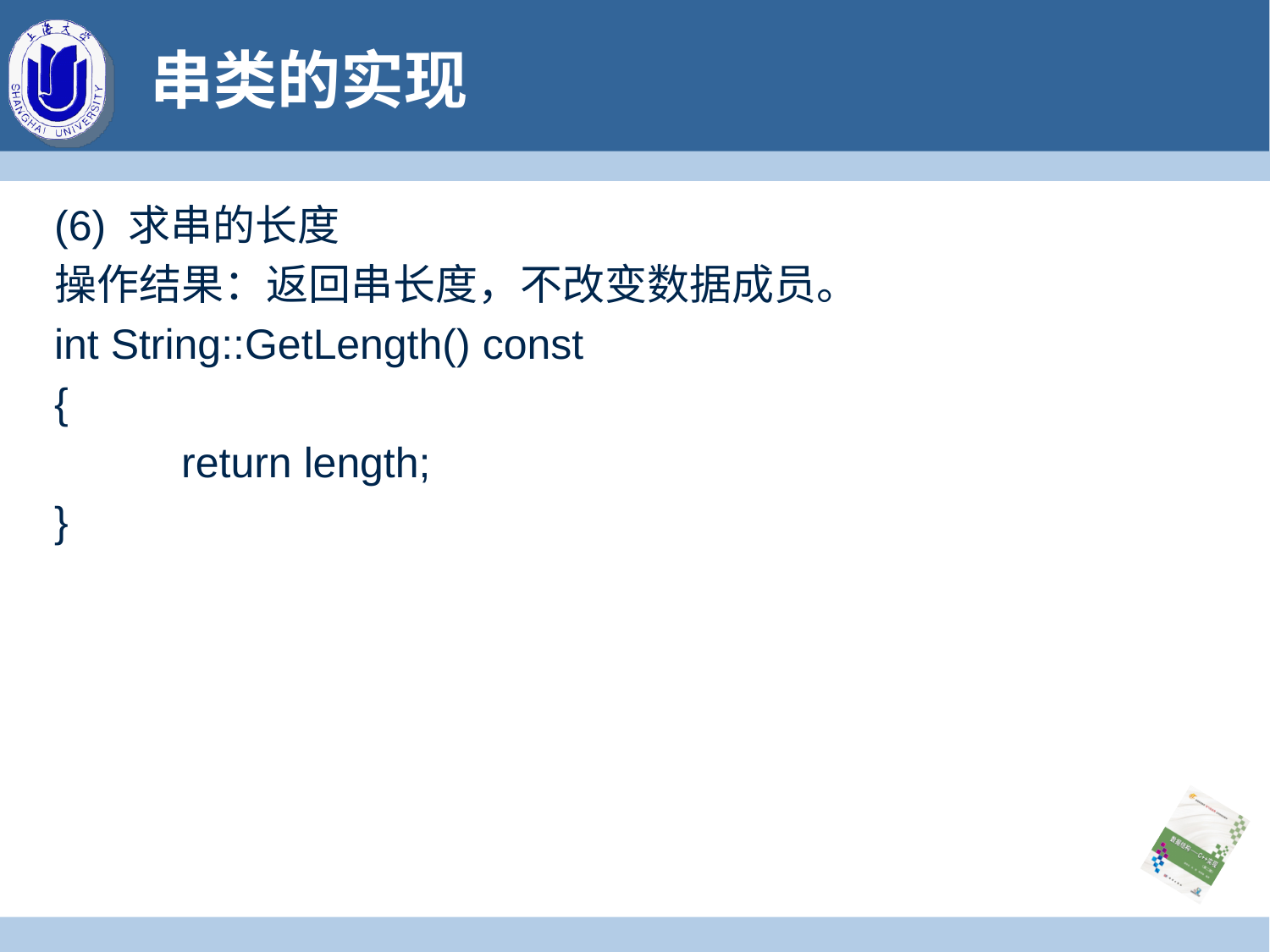

# 串类的实现
(6) 求串的长度
操作结果：返回串长度，不改变数据成员。
int String::GetLength() const
{
	return length;
}